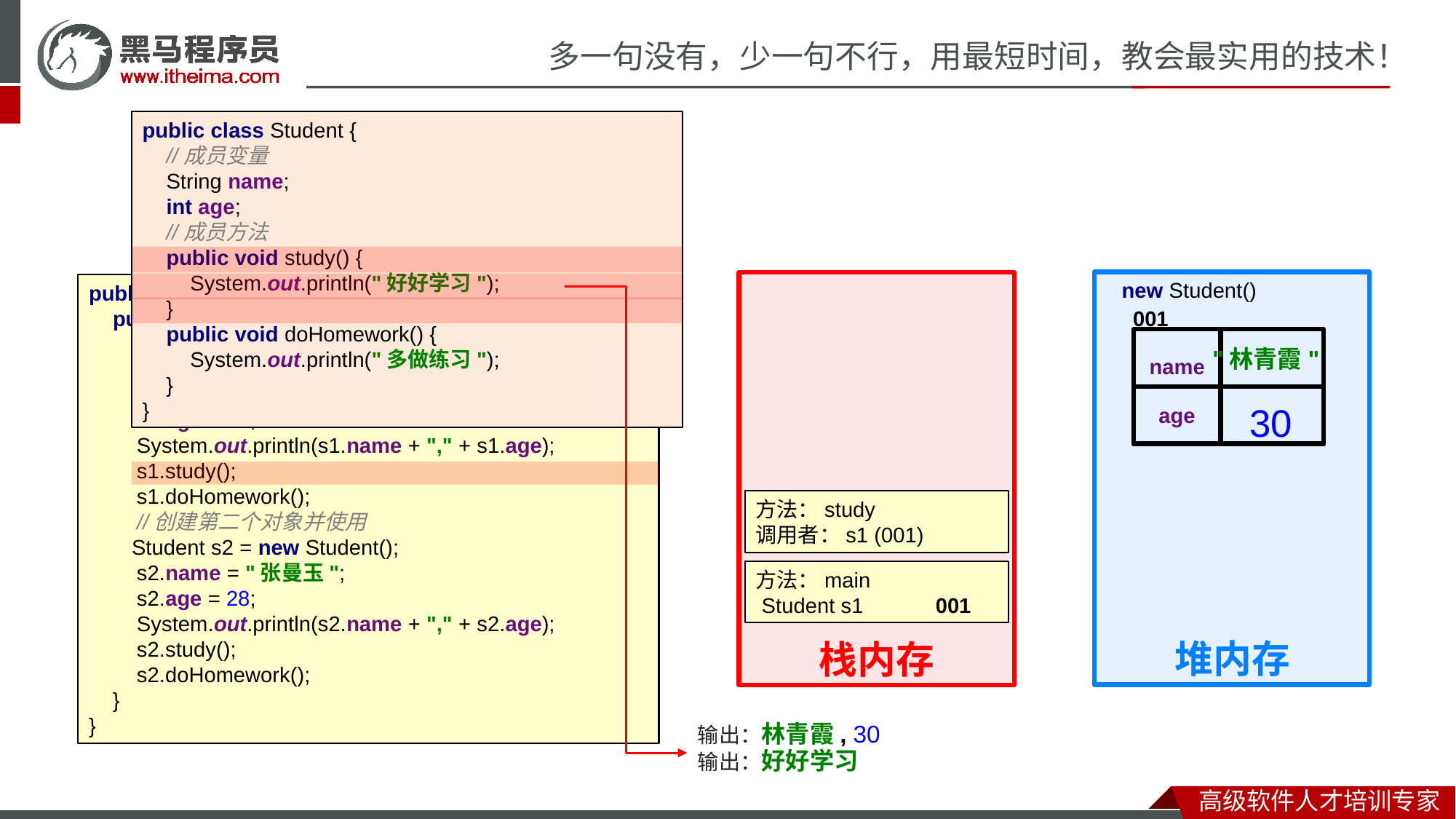

public class Student {
    //成员变量
    String name;
    int age;
    //成员方法
    public void study() {
        System.out.println("好好学习");
    }
    public void doHomework() {
        System.out.println("多做练习");
    }
}
多个对象

new Student()

堆内存

栈内存

public class StudentTest02 {
    public static void main(String[] args) {
        //创建第一个对象并使用
        Student s1 = new Student();
        s1.name = "林青霞";
        s1.age = 30;
        System.out.println(s1.name + "," + s1.age);
        s1.study();
        s1.doHomework();
        //创建第二个对象并使用
        Student s2 = new Student();
        s2.name = "张曼玉";
        s2.age = 28;
        System.out.println(s2.name + "," + s2.age);
        s2.study();
        s2.doHomework();
    }
}
001

name

age

"林青霞"

30

方法：study
调用者：s1 (001)
方法：main
 Student s1            001
输出：林青霞, 30
输出：好好学习